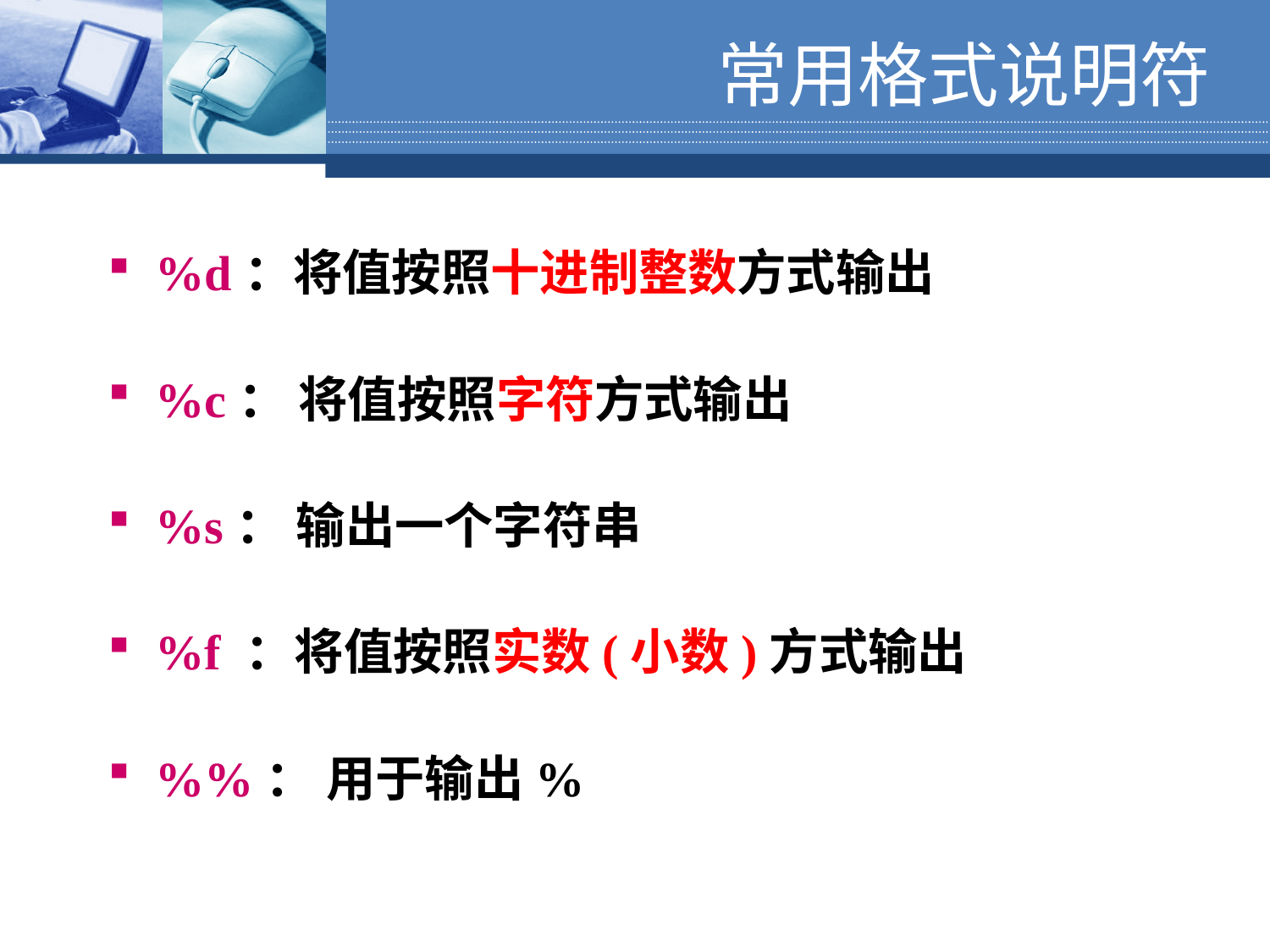

# 常用格式说明符
%d：将值按照十进制整数方式输出

%c： 将值按照字符方式输出

%s： 输出一个字符串

%f ：将值按照实数(小数)方式输出

%%： 用于输出%